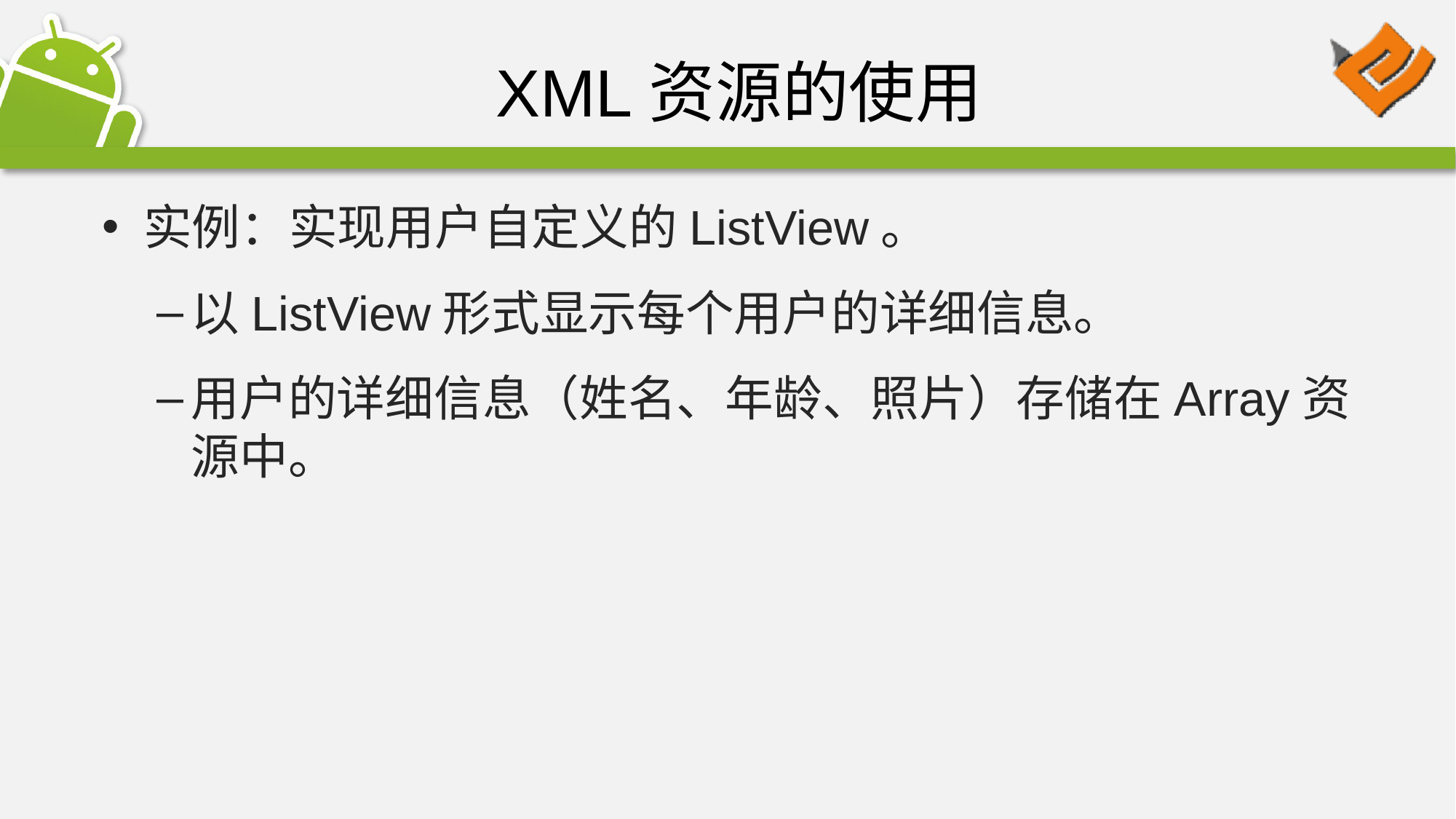

# XML资源的使用
实例：实现用户自定义的ListView。
以ListView形式显示每个用户的详细信息。
用户的详细信息（姓名、年龄、照片）存储在Array资源中。